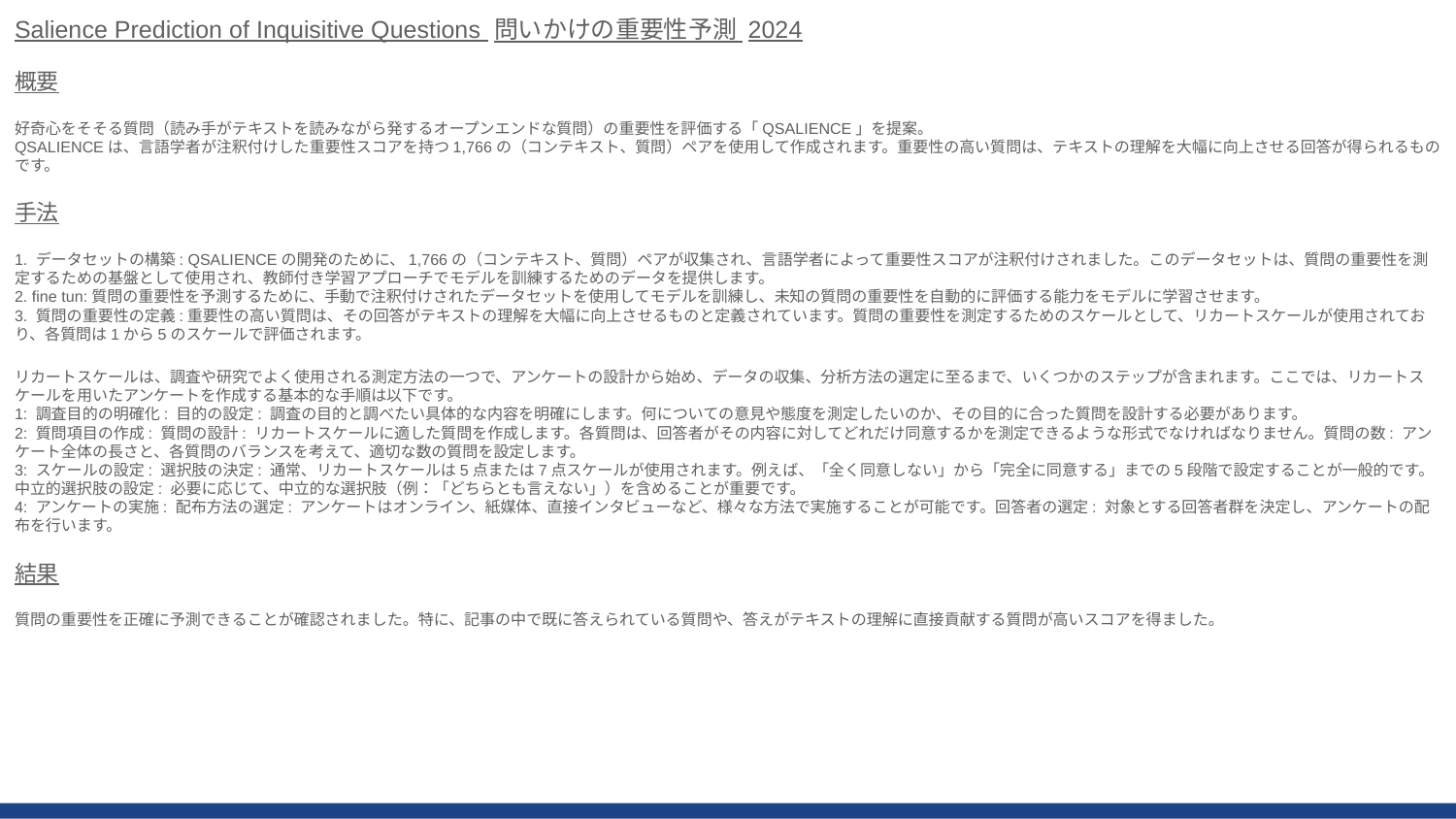

Salience Prediction of Inquisitive Questions 問いかけの重要性予測 2024
概要
好奇心をそそる質問（読み手がテキストを読みながら発するオープンエンドな質問）の重要性を評価する「QSALIENCE」を提案。
QSALIENCEは、言語学者が注釈付けした重要性スコアを持つ1,766の（コンテキスト、質問）ペアを使用して作成されます。重要性の高い質問は、テキストの理解を大幅に向上させる回答が得られるものです。
手法
1. データセットの構築: QSALIENCEの開発のために、1,766の（コンテキスト、質問）ペアが収集され、言語学者によって重要性スコアが注釈付けされました。このデータセットは、質問の重要性を測定するための基盤として使用され、教師付き学習アプローチでモデルを訓練するためのデータを提供します。
2. fine tun:質問の重要性を予測するために、手動で注釈付けされたデータセットを使用してモデルを訓練し、未知の質問の重要性を自動的に評価する能力をモデルに学習させます。
3. 質問の重要性の定義:重要性の高い質問は、その回答がテキストの理解を大幅に向上させるものと定義されています。質問の重要性を測定するためのスケールとして、リカートスケールが使用されており、各質問は1から5のスケールで評価されます。
リカートスケールは、調査や研究でよく使用される測定方法の一つで、アンケートの設計から始め、データの収集、分析方法の選定に至るまで、いくつかのステップが含まれます。ここでは、リカートスケールを用いたアンケートを作成する基本的な手順は以下です。
1: 調査目的の明確化: 目的の設定: 調査の目的と調べたい具体的な内容を明確にします。何についての意見や態度を測定したいのか、その目的に合った質問を設計する必要があります。
2: 質問項目の作成: 質問の設計: リカートスケールに適した質問を作成します。各質問は、回答者がその内容に対してどれだけ同意するかを測定できるような形式でなければなりません。質問の数: アンケート全体の長さと、各質問のバランスを考えて、適切な数の質問を設定します。
3: スケールの設定: 選択肢の決定: 通常、リカートスケールは5点または7点スケールが使用されます。例えば、「全く同意しない」から「完全に同意する」までの5段階で設定することが一般的です。中立的選択肢の設定: 必要に応じて、中立的な選択肢（例：「どちらとも言えない」）を含めることが重要です。
4: アンケートの実施: 配布方法の選定: アンケートはオンライン、紙媒体、直接インタビューなど、様々な方法で実施することが可能です。回答者の選定: 対象とする回答者群を決定し、アンケートの配布を行います。
結果
質問の重要性を正確に予測できることが確認されました。特に、記事の中で既に答えられている質問や、答えがテキストの理解に直接貢献する質問が高いスコアを得ました。